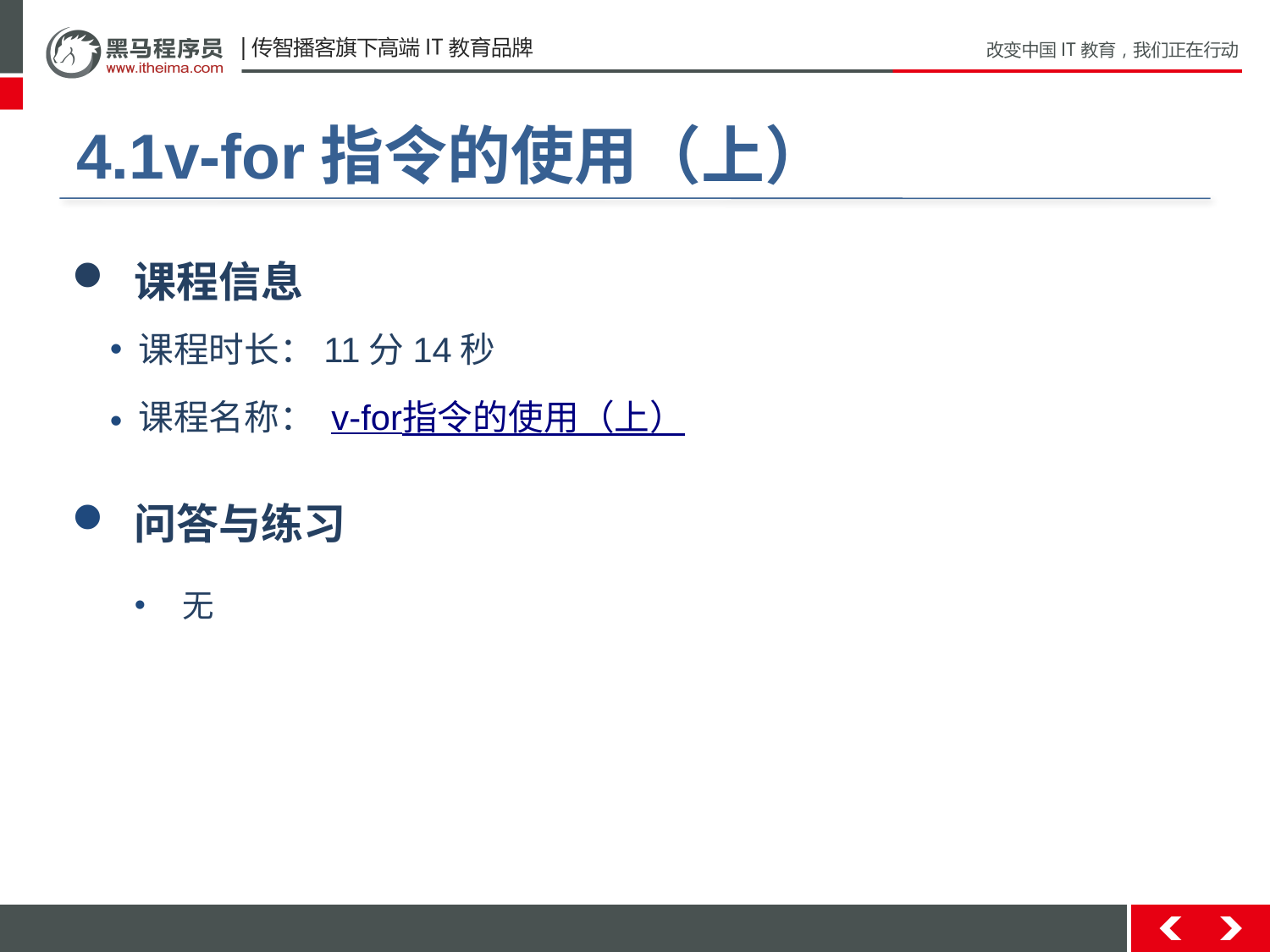

#
4.1v-for指令的使用（上）
 课程信息
 课程时长：11分14秒
 课程名称： v-for指令的使用（上）
 问答与练习
无